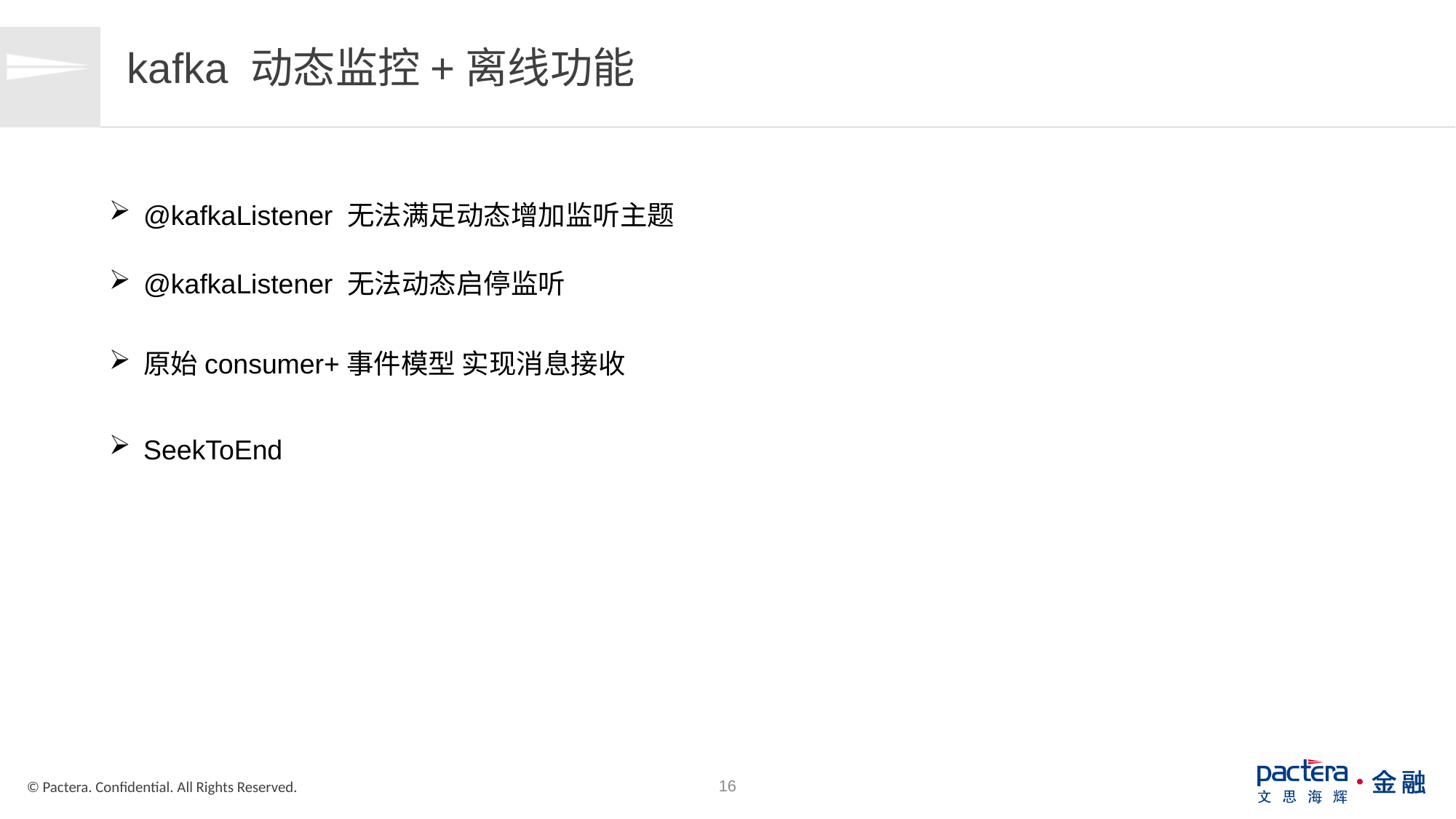

# kafka 动态监控+离线功能
@kafkaListener 无法满足动态增加监听主题
@kafkaListener 无法动态启停监听
原始consumer+事件模型 实现消息接收
SeekToEnd
16